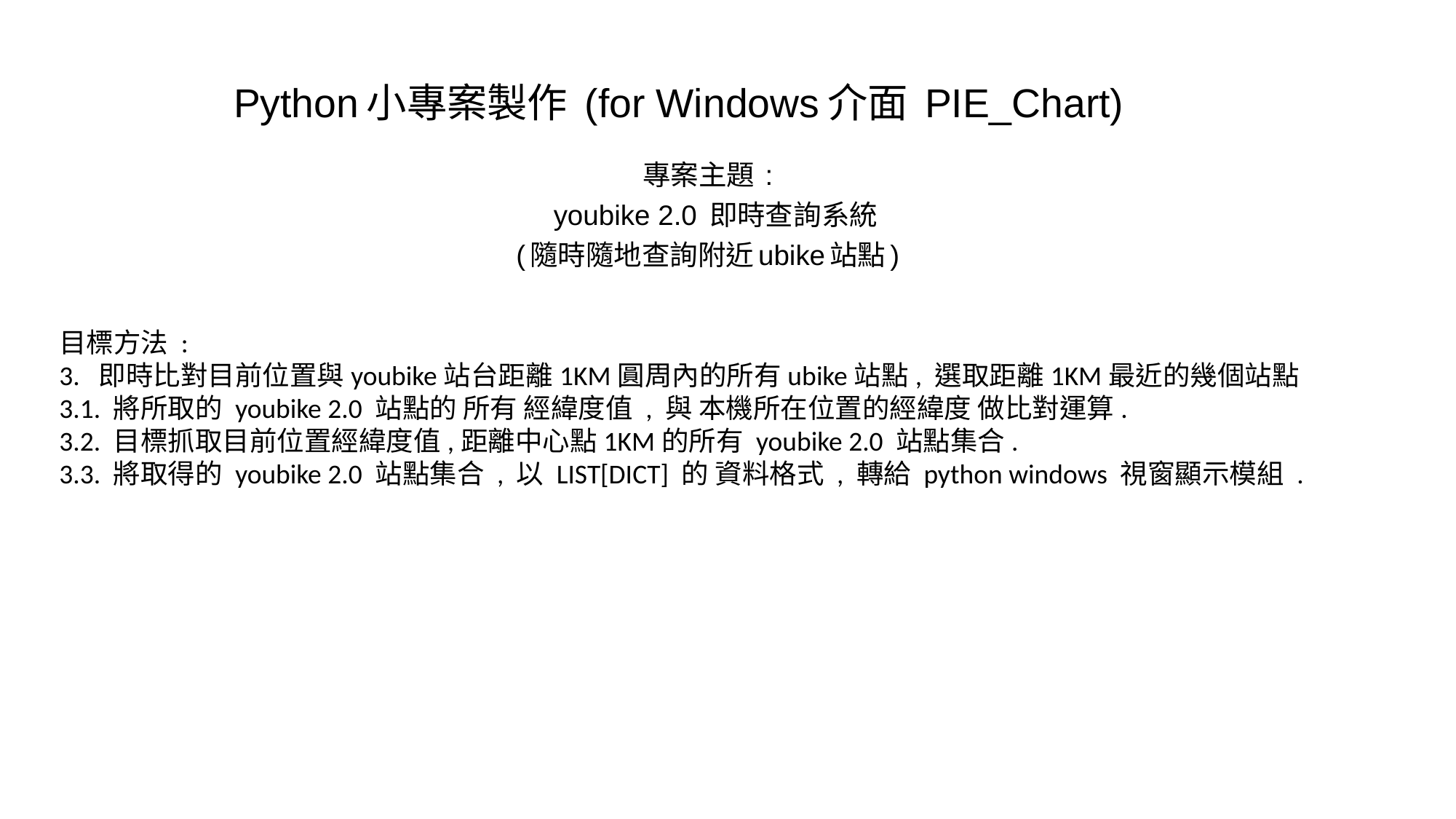

Python小專案製作 (for Windows介面 PIE_Chart)
專案主題 :
  youbike 2.0 即時查詢系統
(隨時隨地查詢附近ubike站點)
目標方法 :
3.  即時比對目前位置與youbike站台距離1KM圓周內的所有ubike站點, 選取距離1KM最近的幾個站點
3.1. 將所取的 youbike 2.0 站點的 所有 經緯度值 , 與 本機所在位置的經緯度 做比對運算.
3.2. 目標抓取目前位置經緯度值,距離中心點1KM的所有 youbike 2.0 站點集合.
3.3. 將取得的 youbike 2.0 站點集合 , 以 LIST[DICT] 的 資料格式 , 轉給 python windows 視窗顯示模組 .